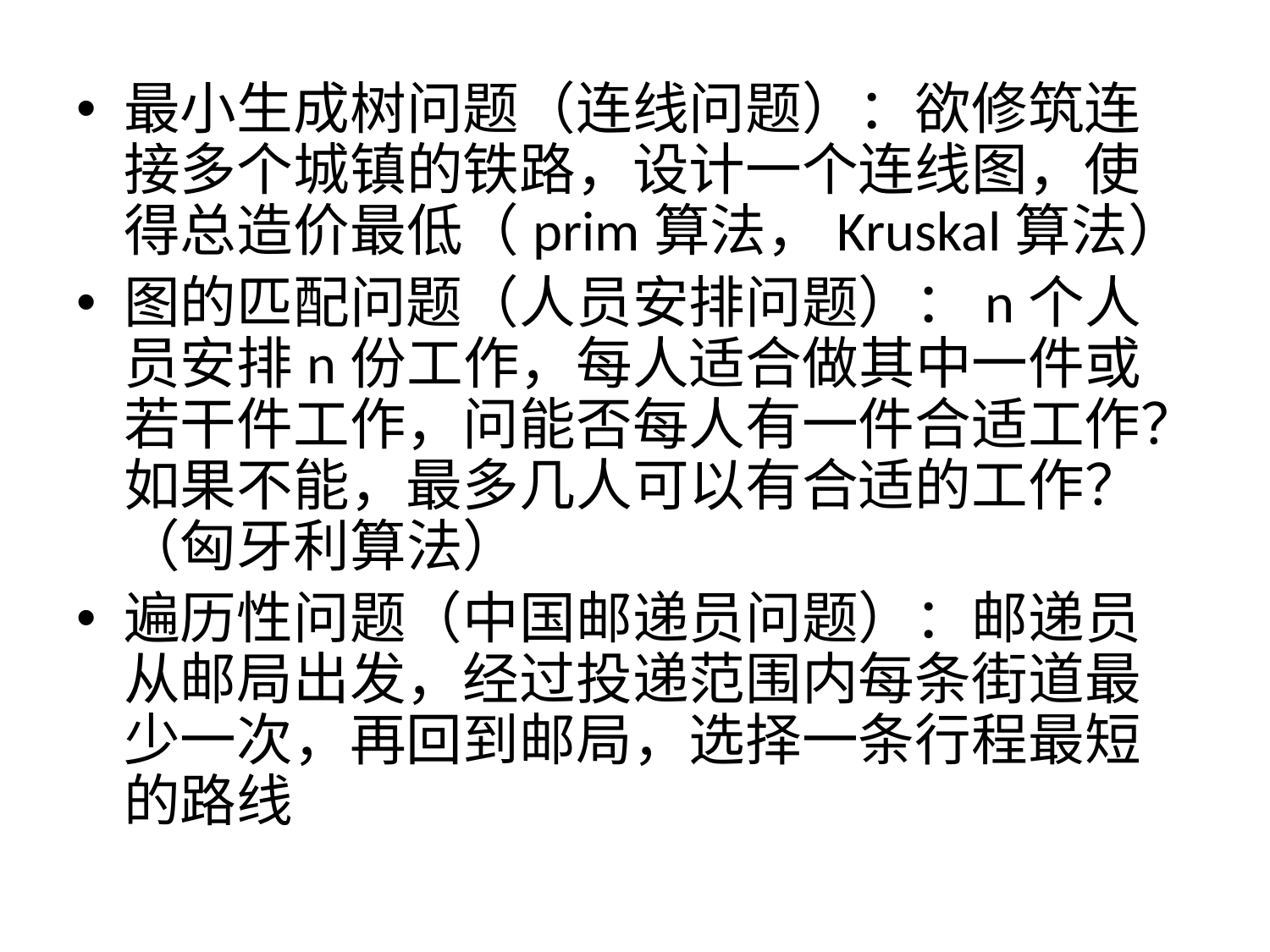

最小生成树问题（连线问题）：欲修筑连接多个城镇的铁路，设计一个连线图，使得总造价最低（prim算法，Kruskal算法）
图的匹配问题（人员安排问题）：n个人员安排n份工作，每人适合做其中一件或若干件工作，问能否每人有一件合适工作？如果不能，最多几人可以有合适的工作？（匈牙利算法）
遍历性问题（中国邮递员问题）：邮递员从邮局出发，经过投递范围内每条街道最少一次，再回到邮局，选择一条行程最短的路线